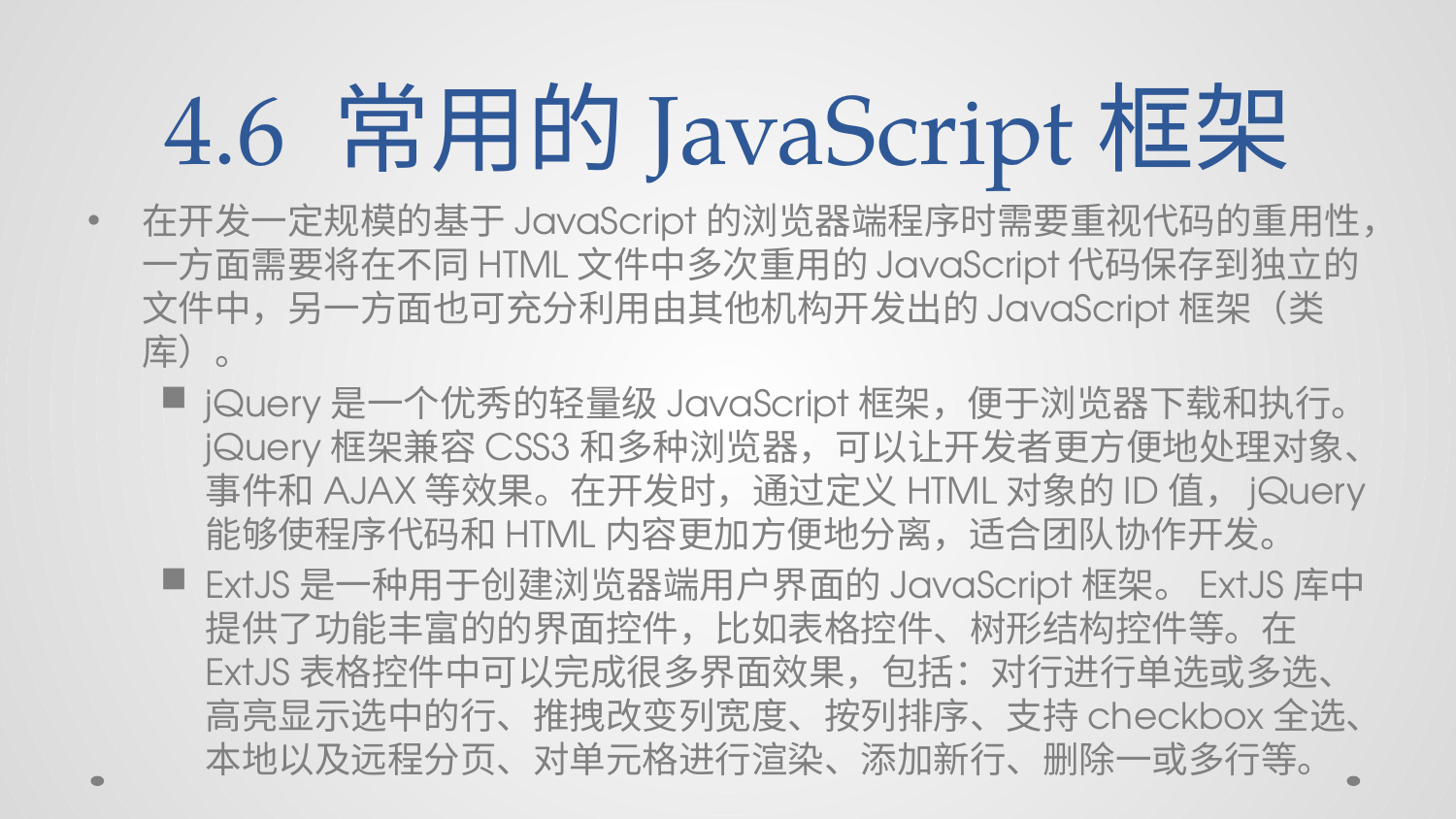

# 4.6 常用的JavaScript框架
在开发一定规模的基于JavaScript的浏览器端程序时需要重视代码的重用性，一方面需要将在不同HTML文件中多次重用的JavaScript代码保存到独立的文件中，另一方面也可充分利用由其他机构开发出的JavaScript框架（类库）。
jQuery是一个优秀的轻量级JavaScript框架，便于浏览器下载和执行。jQuery框架兼容CSS3和多种浏览器，可以让开发者更方便地处理对象、事件和AJAX等效果。在开发时，通过定义HTML对象的ID值，jQuery能够使程序代码和HTML内容更加方便地分离，适合团队协作开发。
ExtJS是一种用于创建浏览器端用户界面的JavaScript框架。ExtJS库中提供了功能丰富的的界面控件，比如表格控件、树形结构控件等。在ExtJS表格控件中可以完成很多界面效果，包括：对行进行单选或多选、高亮显示选中的行、推拽改变列宽度、按列排序、支持checkbox全选、本地以及远程分页、对单元格进行渲染、添加新行、删除一或多行等。